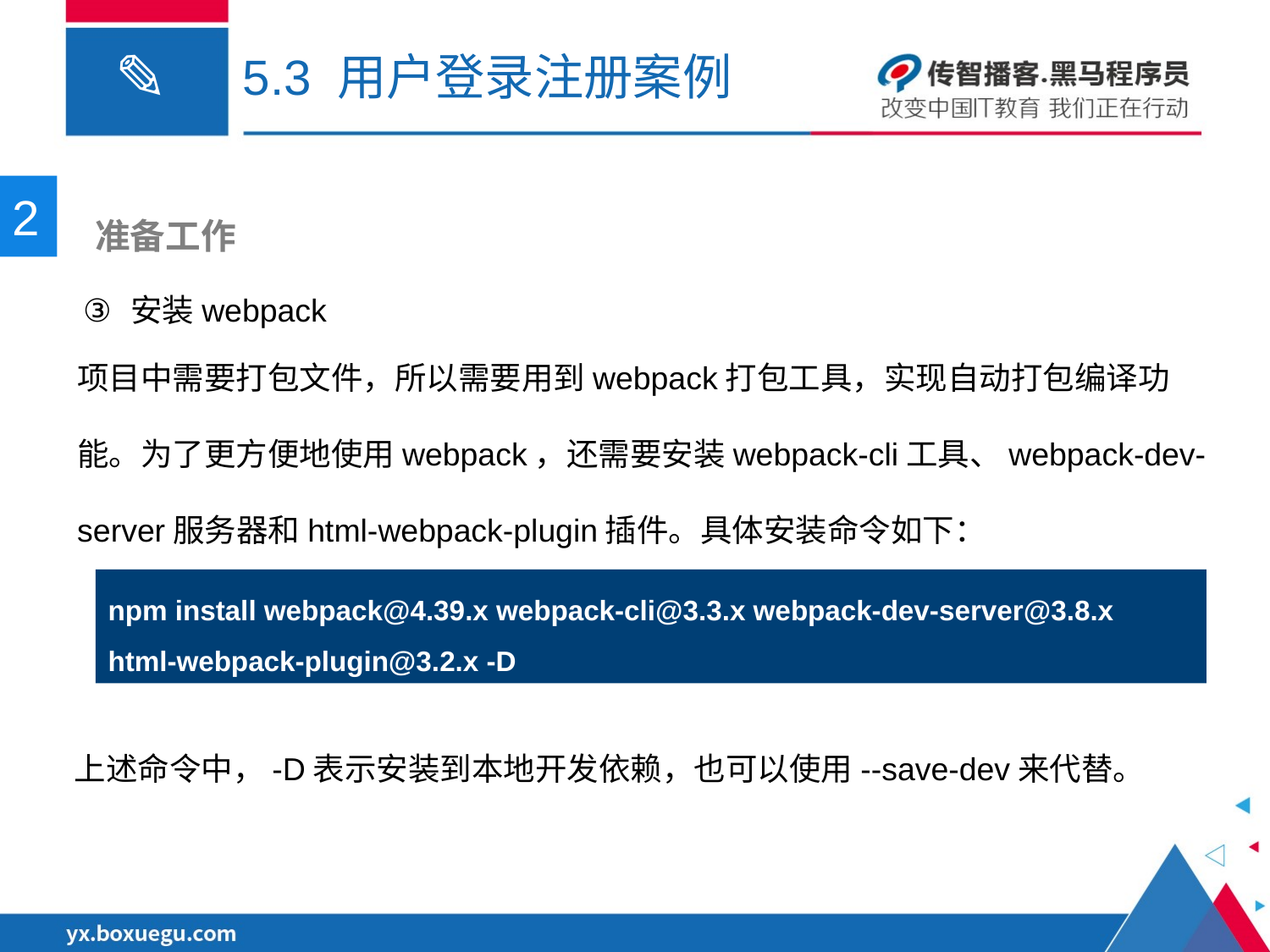

# 5.3 用户登录注册案例

2
  准备工作
安装webpack
项目中需要打包文件，所以需要用到webpack打包工具，实现自动打包编译功能。为了更方便地使用webpack，还需要安装webpack-cli工具、webpack-dev-server服务器和html-webpack-plugin插件。具体安装命令如下：
npm install webpack@4.39.x webpack-cli@3.3.x webpack-dev-server@3.8.x
html-webpack-plugin@3.2.x -D
上述命令中，-D表示安装到本地开发依赖，也可以使用--save-dev来代替。